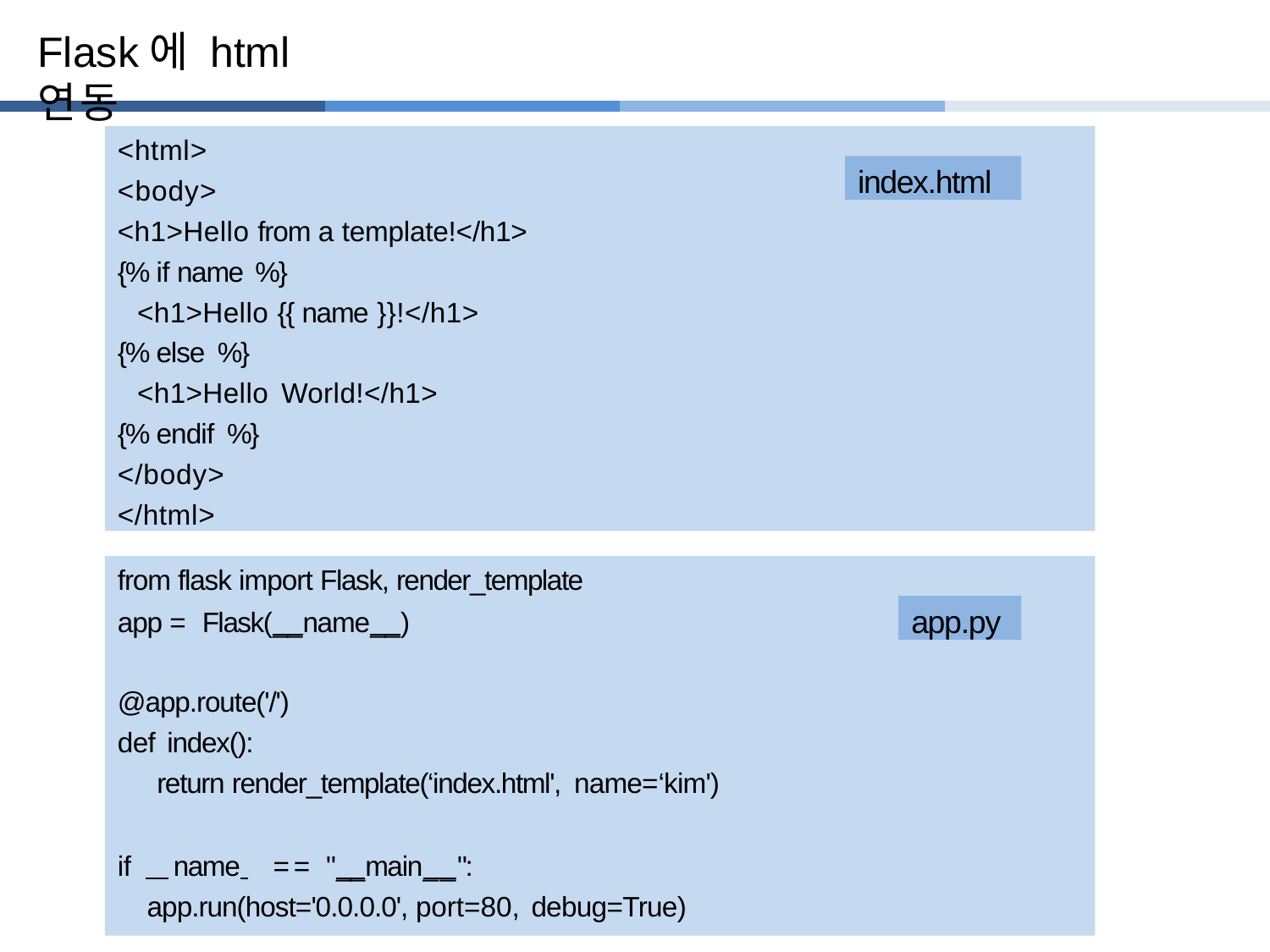

# Flask에 html 연동
<html>
<body>
<h1>Hello from a template!</h1>
{% if name %}
<h1>Hello {{ name }}!</h1>
{% else %}
<h1>Hello World!</h1>
{% endif %}
</body>
</html>
index.html
from flask import Flask, render_template
app = Flask(__name__)

app.py
@app.route('/')
def index():
return render_template(‘index.html', name=‘kim')

if     name 	== "__main__":
app.run(host='0.0.0.0', port=80, debug=True)